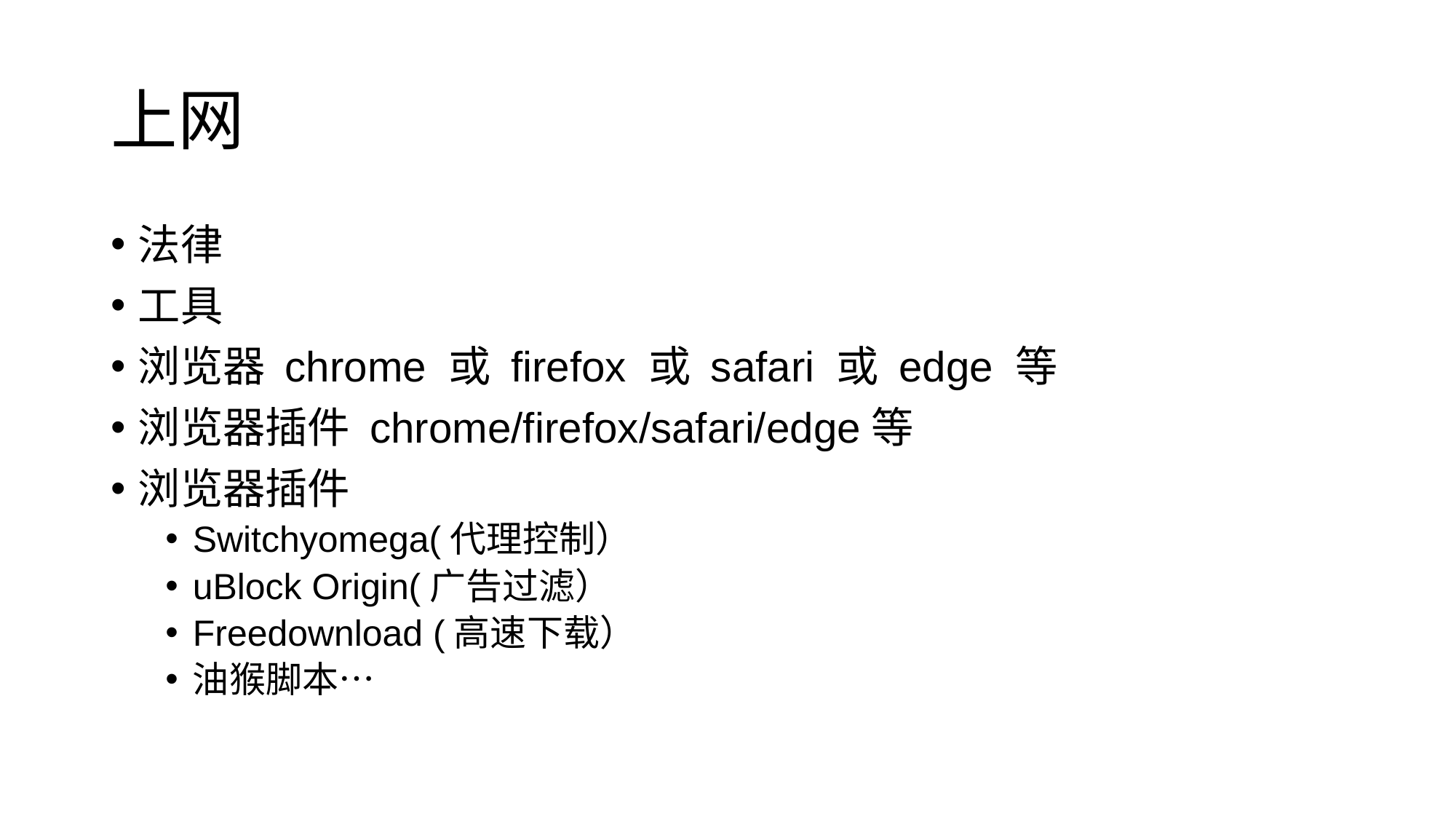

# 上网
法律
工具
浏览器 chrome 或 firefox 或 safari 或 edge 等
浏览器插件 chrome/firefox/safari/edge等
浏览器插件
Switchyomega(代理控制）
uBlock Origin(广告过滤）
Freedownload (高速下载）
油猴脚本…